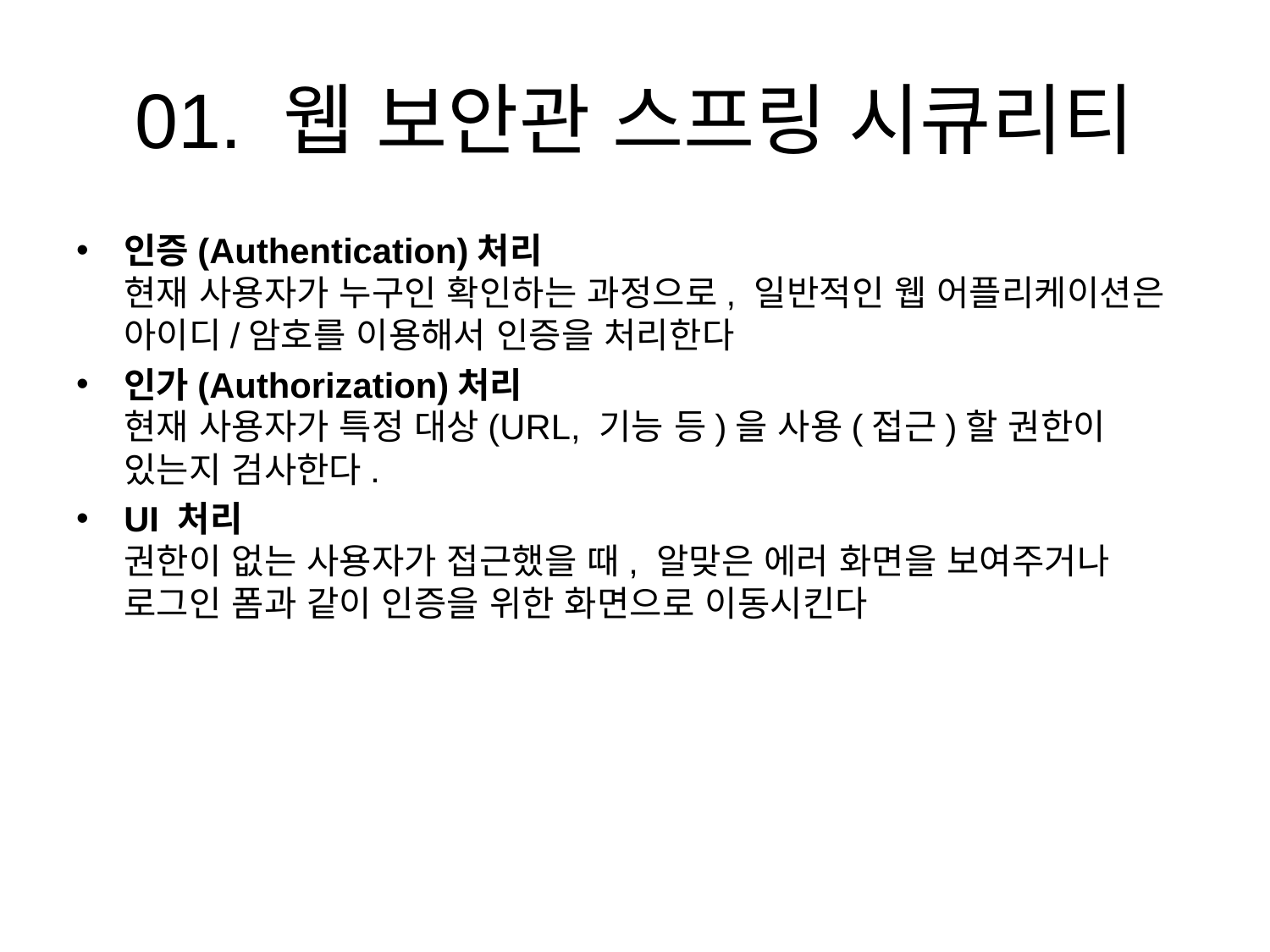

# 01. 웹 보안관 스프링 시큐리티
인증(Authentication)처리
현재 사용자가 누구인 확인하는 과정으로, 일반적인 웹 어플리케이션은 아이디/암호를 이용해서 인증을 처리한다
인가(Authorization)처리
현재 사용자가 특정 대상(URL, 기능 등)을 사용(접근)할 권한이 있는지 검사한다.
UI 처리
권한이 없는 사용자가 접근했을 때, 알맞은 에러 화면을 보여주거나 로그인 폼과 같이 인증을 위한 화면으로 이동시킨다